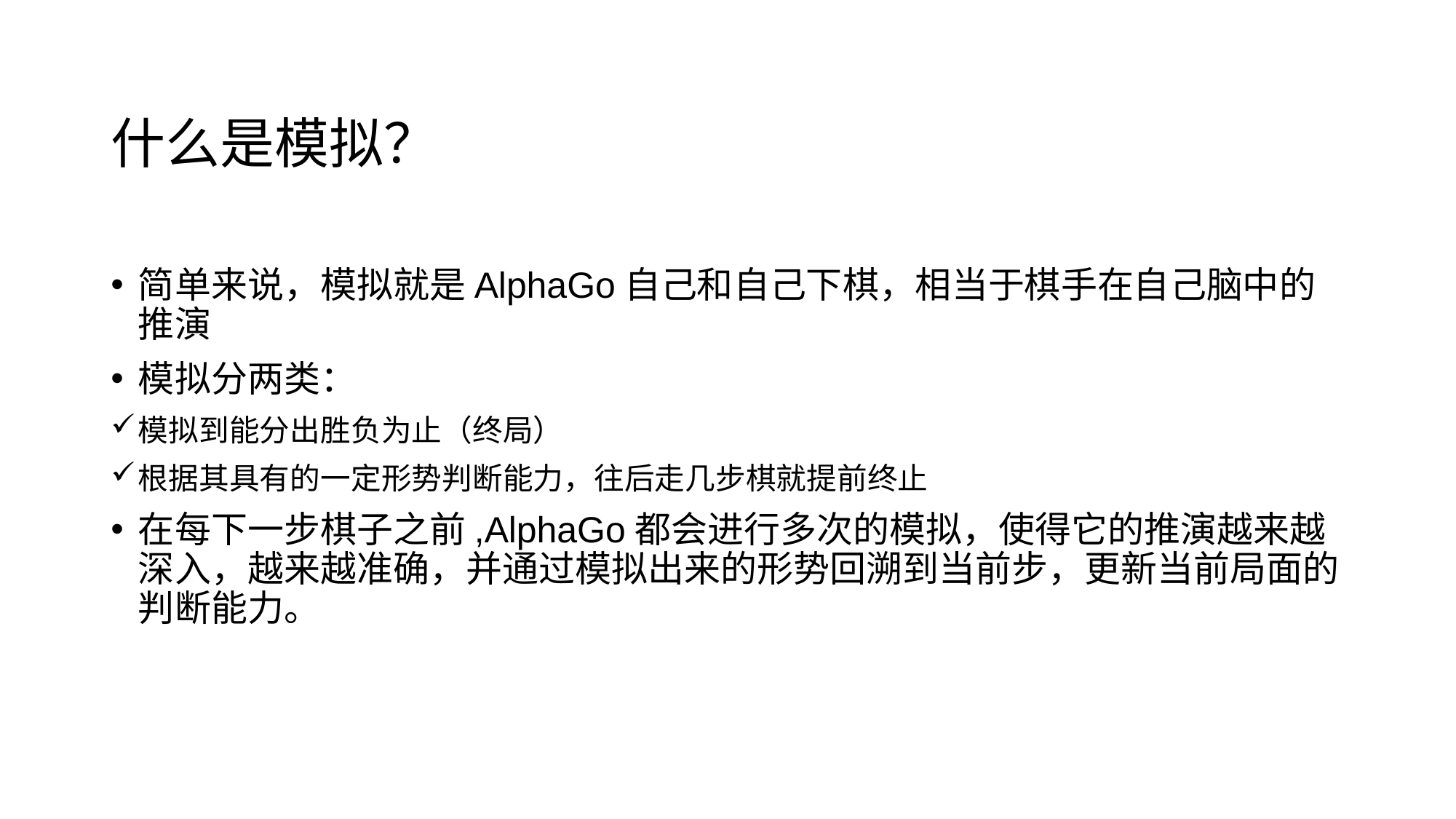

# 什么是模拟？
简单来说，模拟就是AlphaGo自己和自己下棋，相当于棋手在自己脑中的推演
模拟分两类：
模拟到能分出胜负为止（终局）
根据其具有的一定形势判断能力，往后走几步棋就提前终止
在每下一步棋子之前,AlphaGo都会进行多次的模拟，使得它的推演越来越深入，越来越准确，并通过模拟出来的形势回溯到当前步，更新当前局面的判断能力。